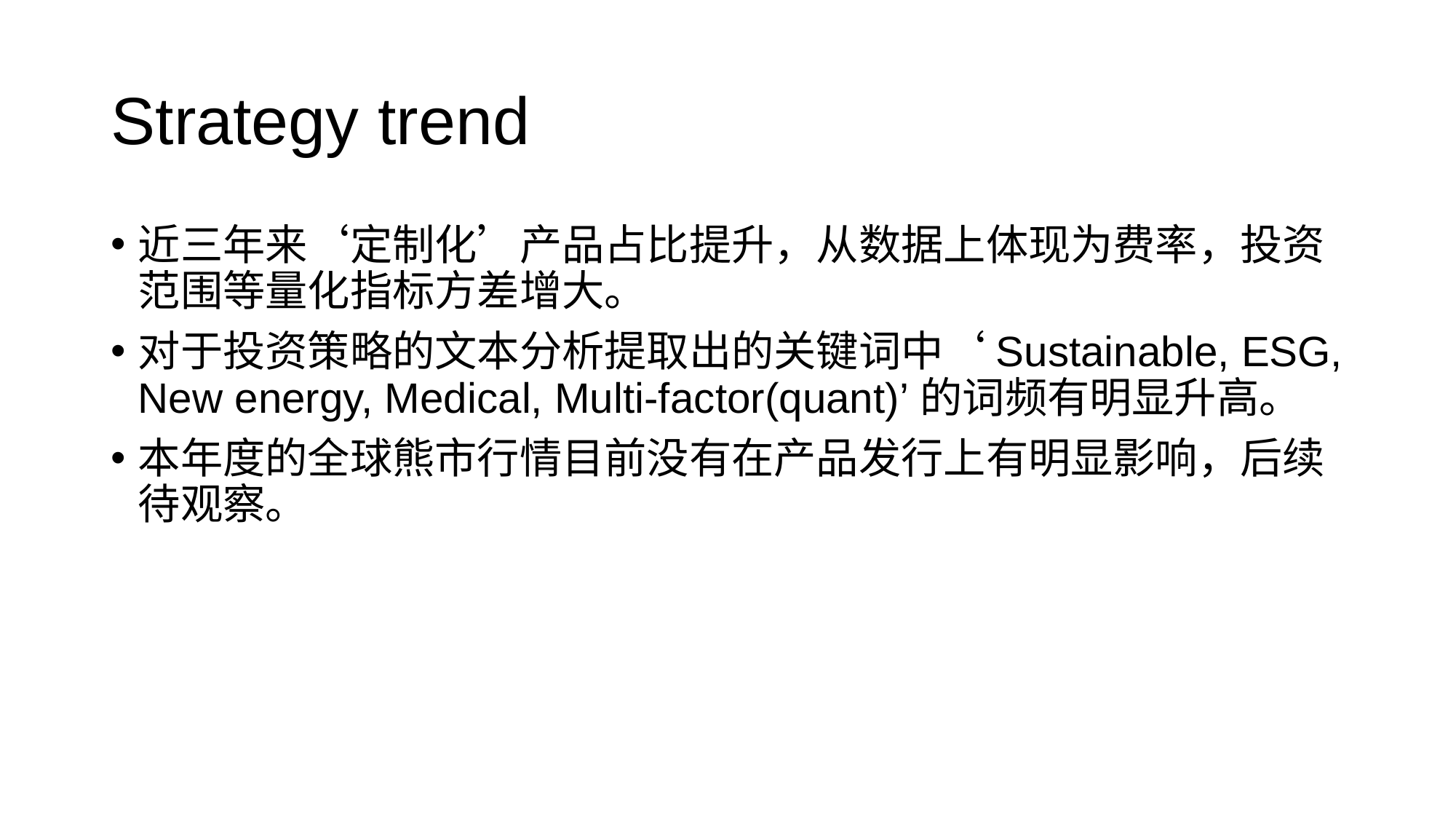

# Strategy trend
近三年来‘定制化’产品占比提升，从数据上体现为费率，投资范围等量化指标方差增大。
对于投资策略的文本分析提取出的关键词中‘Sustainable, ESG, New energy, Medical, Multi-factor(quant)’的词频有明显升高。
本年度的全球熊市行情目前没有在产品发行上有明显影响，后续待观察。